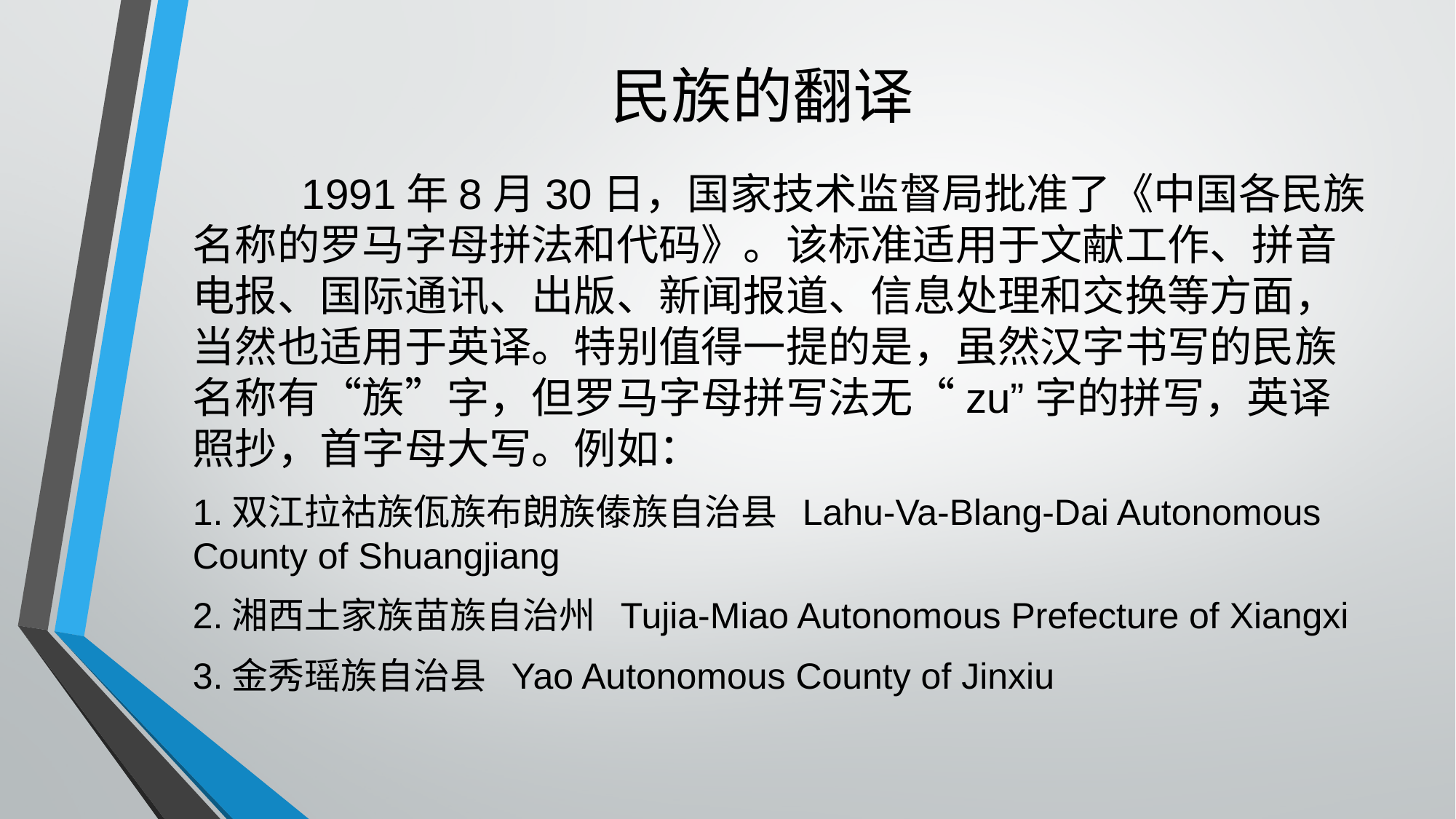

# 民族的翻译
	1991年8月30日，国家技术监督局批准了《中国各民族名称的罗马字母拼法和代码》。该标准适用于文献工作、拼音电报、国际通讯、出版、新闻报道、信息处理和交换等方面，当然也适用于英译。特别值得一提的是，虽然汉字书写的民族名称有“族”字，但罗马字母拼写法无“zu”字的拼写，英译照抄，首字母大写。例如：
1.双江拉祜族佤族布朗族傣族自治县  Lahu-Va-Blang-Dai Autonomous County of Shuangjiang
2.湘西土家族苗族自治州  Tujia-Miao Autonomous Prefecture of Xiangxi
3.金秀瑶族自治县  Yao Autonomous County of Jinxiu